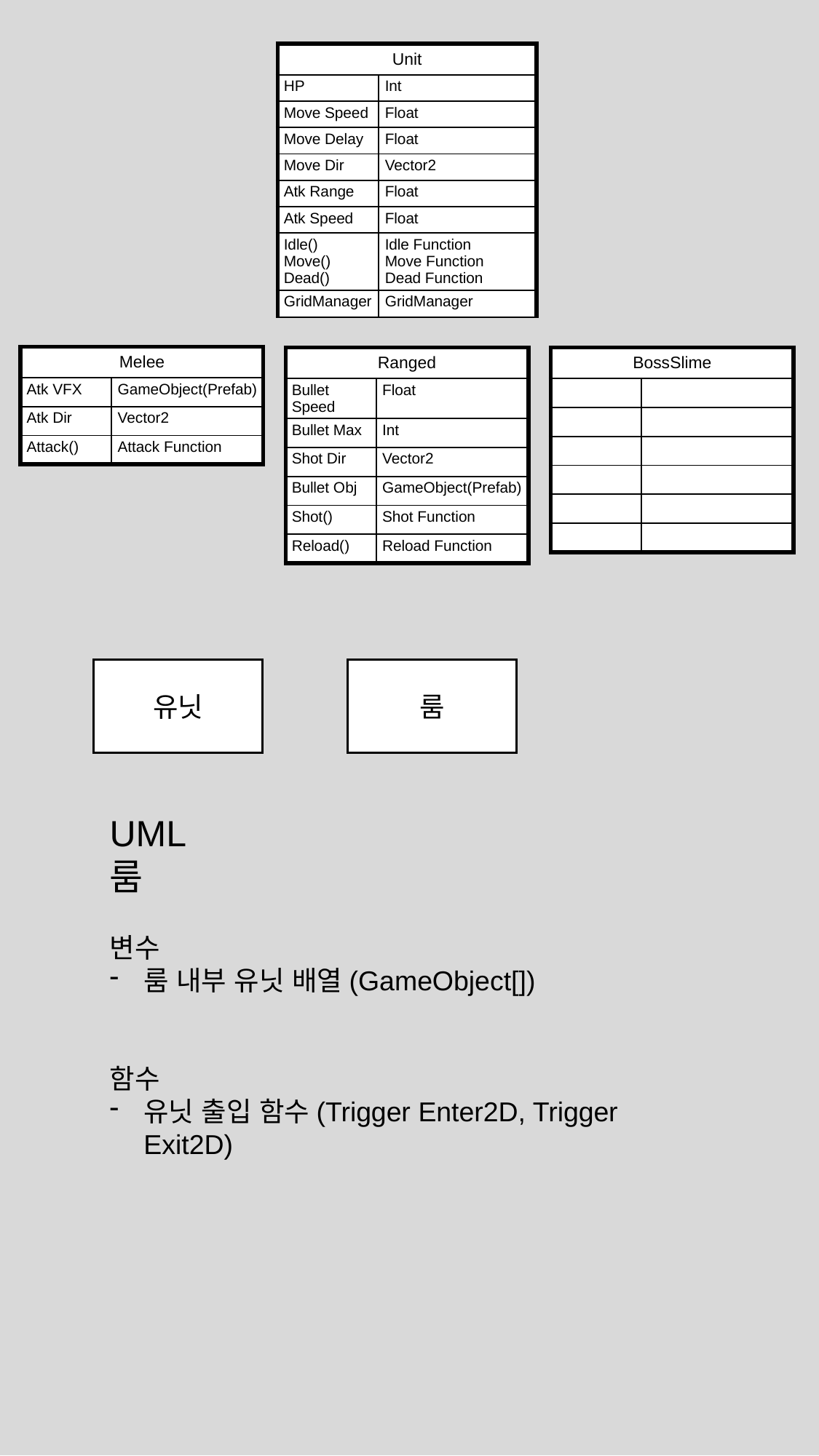

| Unit |  |
| --- | --- |
| HP | Int |
| Move Speed | Float |
| Move Delay | Float |
| Move Dir | Vector2 |
| Atk Range | Float |
| Atk Speed | Float |
| Idle() Move() Dead() | Idle Function Move Function Dead Function |
| GridManager | GridManager |
| Melee |  |
| --- | --- |
| Atk VFX | GameObject(Prefab) |
| Atk Dir | Vector2 |
| Attack() | Attack Function |
| Ranged |  |
| --- | --- |
| Bullet Speed | Float |
| Bullet Max | Int |
| Shot Dir | Vector2 |
| Bullet Obj | GameObject(Prefab) |
| Shot() | Shot Function |
| Reload() | Reload Function |
| BossSlime |  |
| --- | --- |
|  |  |
|  |  |
|  |  |
|  |  |
|  |  |
|  |  |
유닛
룸
UML
룸

변수
룸 내부 유닛 배열(GameObject[])

함수
유닛 출입 함수(Trigger Enter2D, Trigger Exit2D)